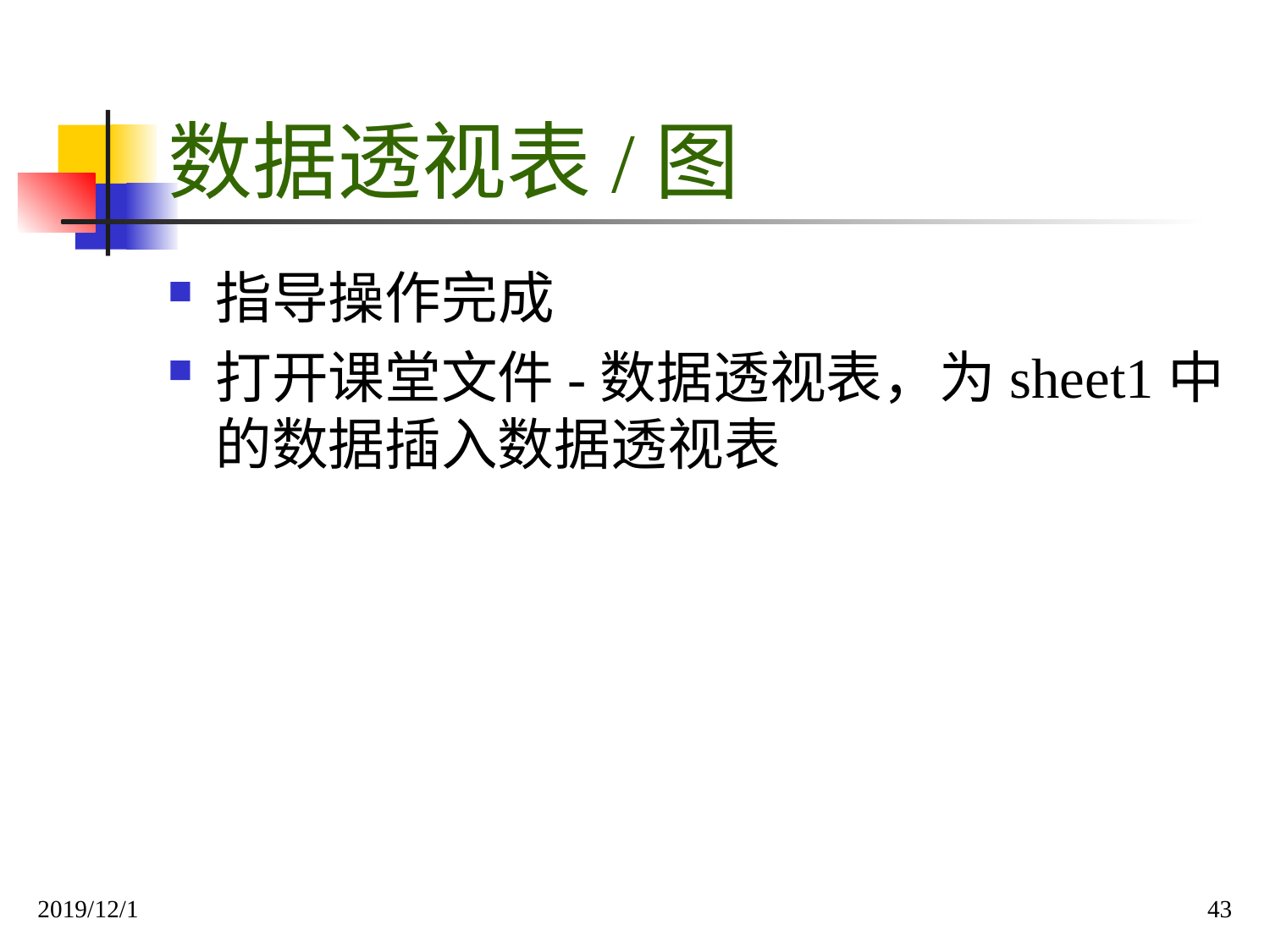

# 数据透视表/图
指导操作完成
打开课堂文件-数据透视表，为sheet1中的数据插入数据透视表
2019/12/1
43